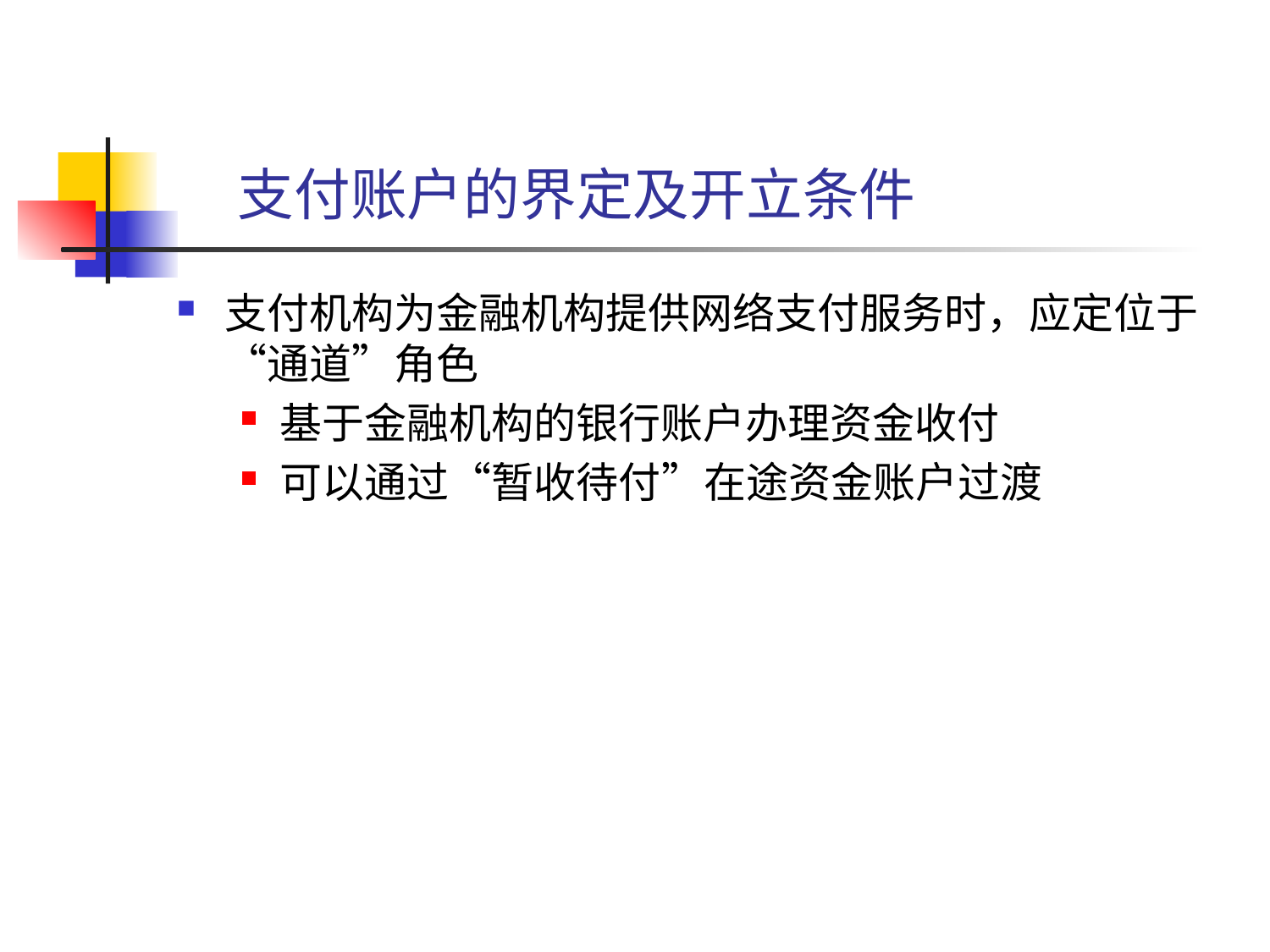

# 支付账户的界定及开立条件
支付机构为金融机构提供网络支付服务时，应定位于“通道”角色
基于金融机构的银行账户办理资金收付
可以通过“暂收待付”在途资金账户过渡